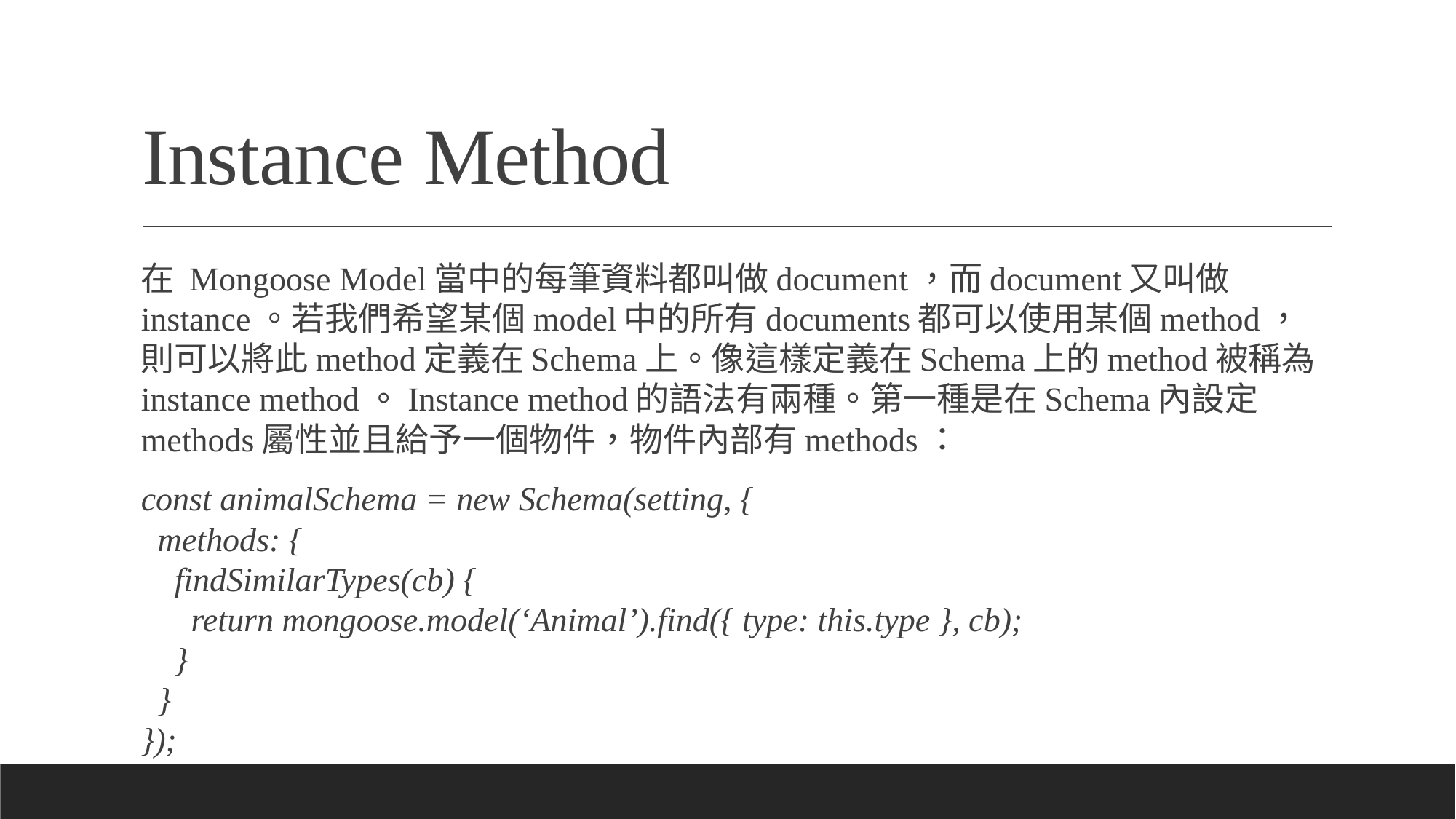

# Instance Method
在 Mongoose Model當中的每筆資料都叫做document，而document又叫做instance。若我們希望某個model中的所有documents都可以使用某個method，則可以將此method定義在Schema上。像這樣定義在Schema上的method被稱為instance method。Instance method的語法有兩種。第一種是在Schema內設定methods屬性並且給予一個物件，物件內部有methods：
const animalSchema = new Schema(setting, {
  methods: {
    findSimilarTypes(cb) {
      return mongoose.model(‘Animal’).find({ type: this.type }, cb);
    }
  }
});